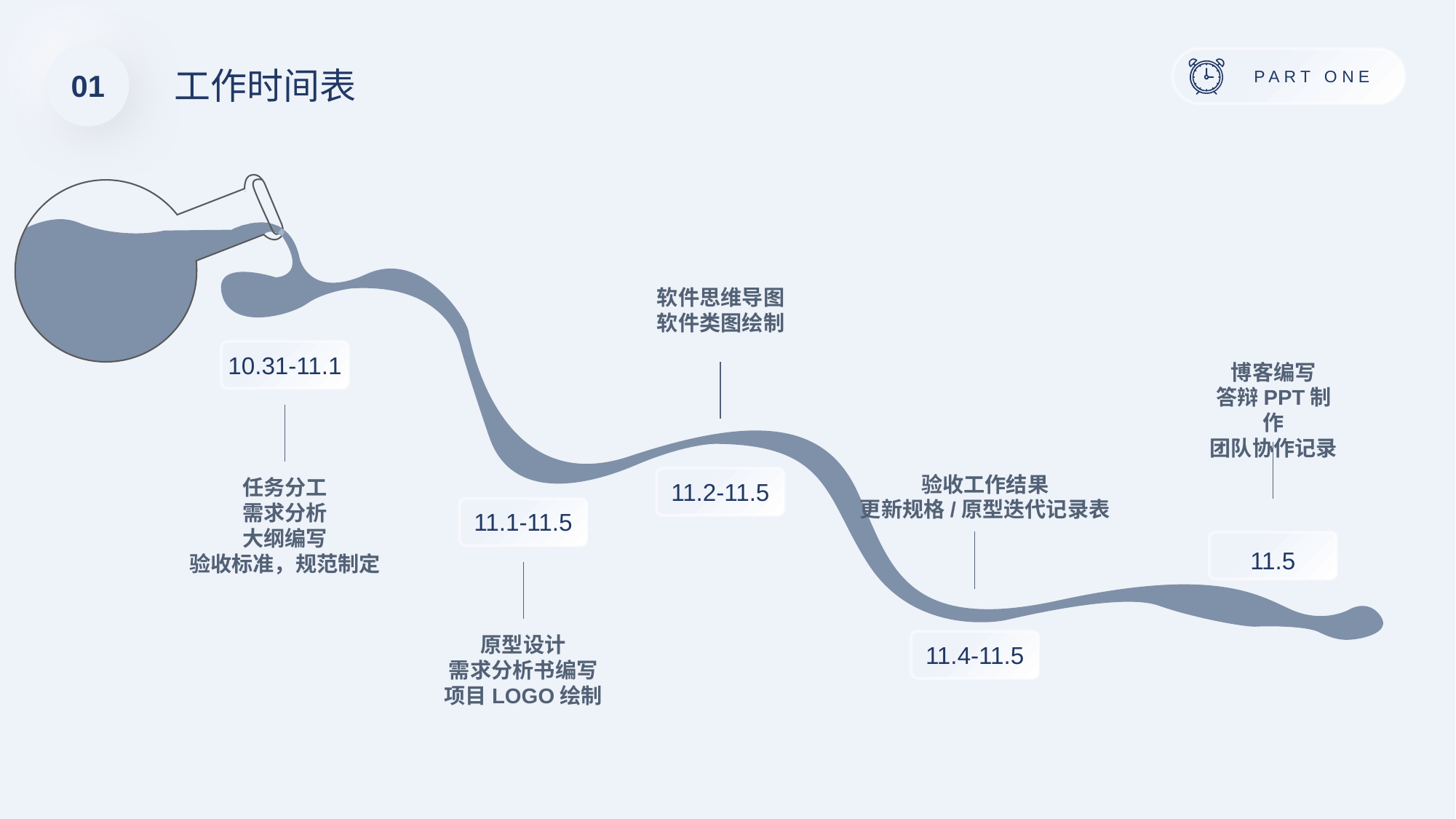

01
工作时间表

软件思维导图
软件类图绘制

10.31-11.1
博客编写
答辩PPT制作
团队协作记录
验收工作结果
更新规格/原型迭代记录表

11.2-11.5
任务分工
需求分析
大纲编写
验收标准，规范制定

11.1-11.5

11.5
原型设计
需求分析书编写
项目LOGO绘制

11.4-11.5